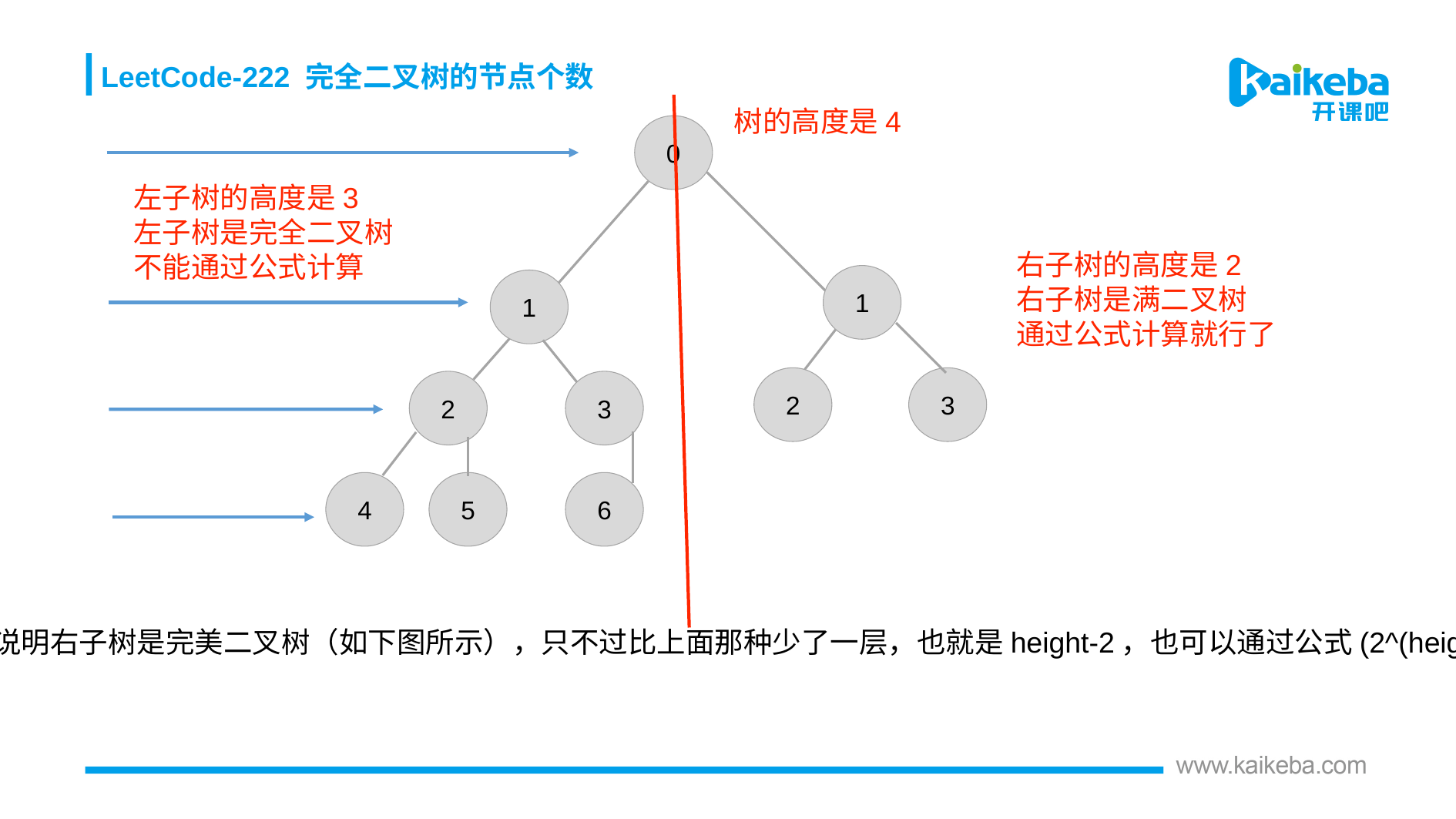

LeetCode-222 完全二叉树的节点个数

树的高度是4

0

左子树的高度是3
左子树是完全二叉树
不能通过公式计算

右子树的高度是2
右子树是满二叉树
通过公式计算就行了

1

1

2

3

2

3

4

5

6

2.如果右子树的高度不等于height-1，说明右子树是完美二叉树（如下图所示），只不过比上面那种少了一层，也就是height-2，也可以通过公式(2^(height-2))-1计算，然后再通过递归的方式计算左子树……，